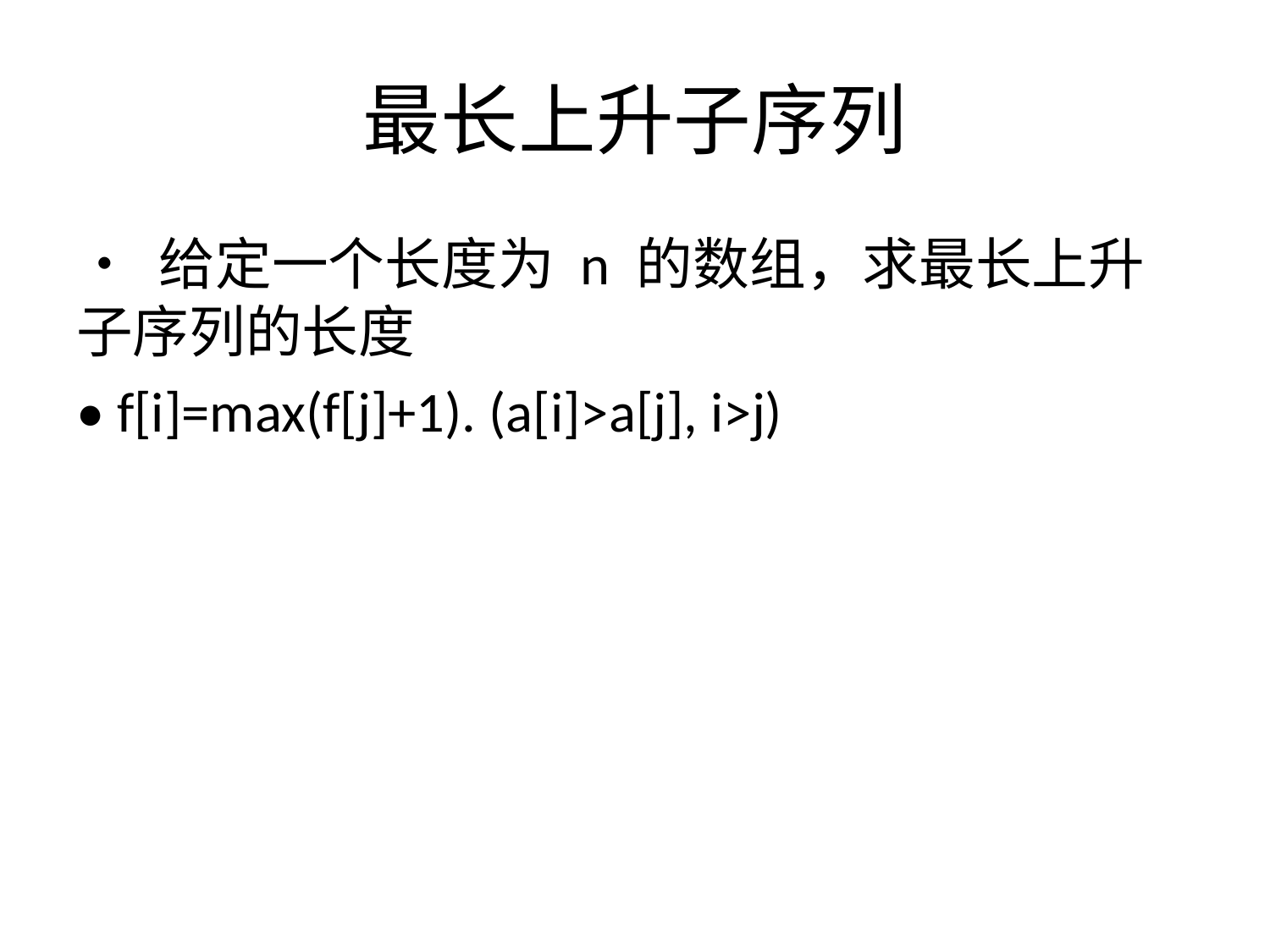

# 最长上升子序列
• 给定一个长度为 n 的数组，求最长上升子序列的长度
• f[i]=max(f[j]+1). (a[i]>a[j], i>j)